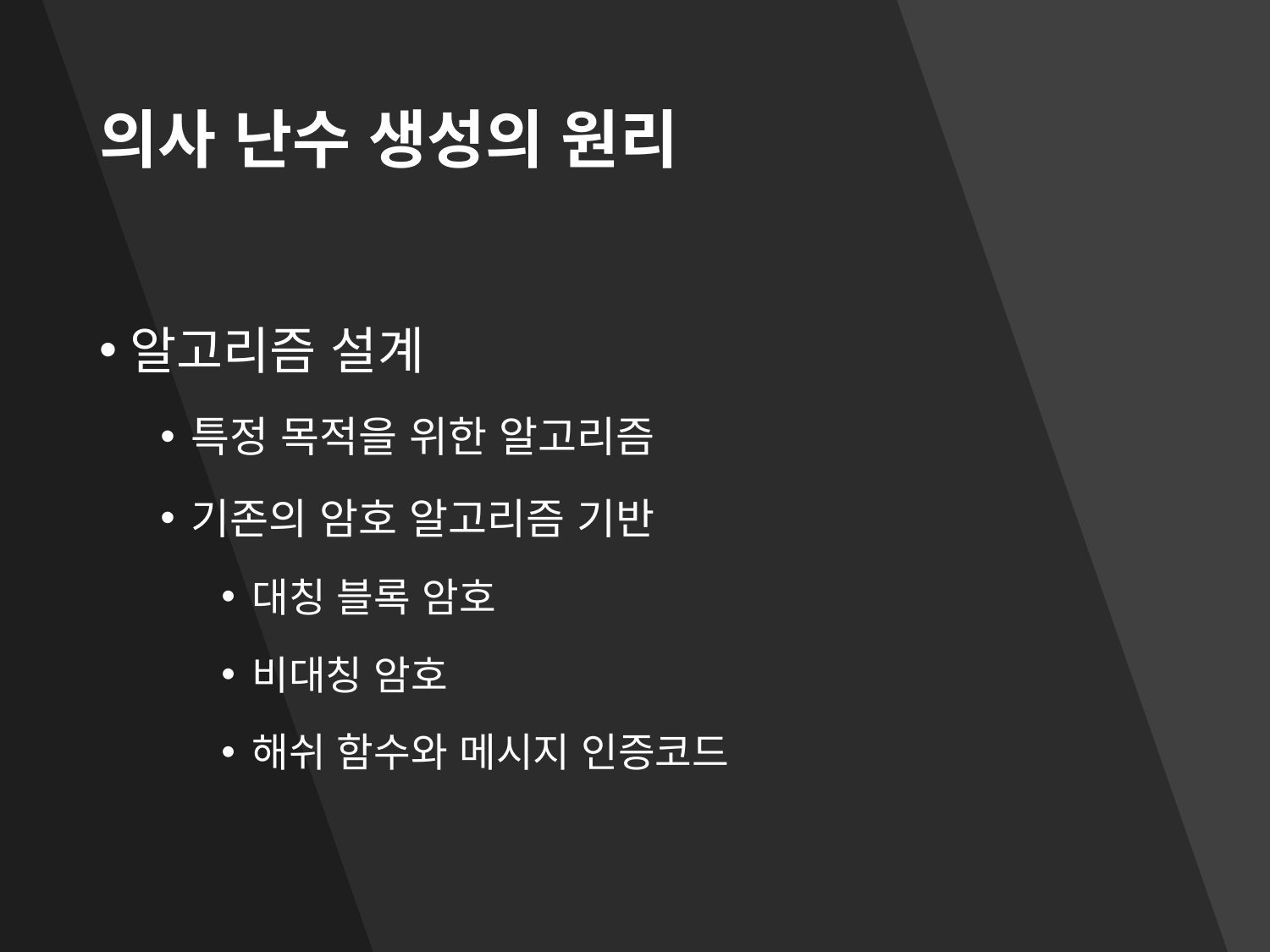

# 의사 난수 생성의 원리
알고리즘 설계
특정 목적을 위한 알고리즘
기존의 암호 알고리즘 기반
대칭 블록 암호
비대칭 암호
해쉬 함수와 메시지 인증코드